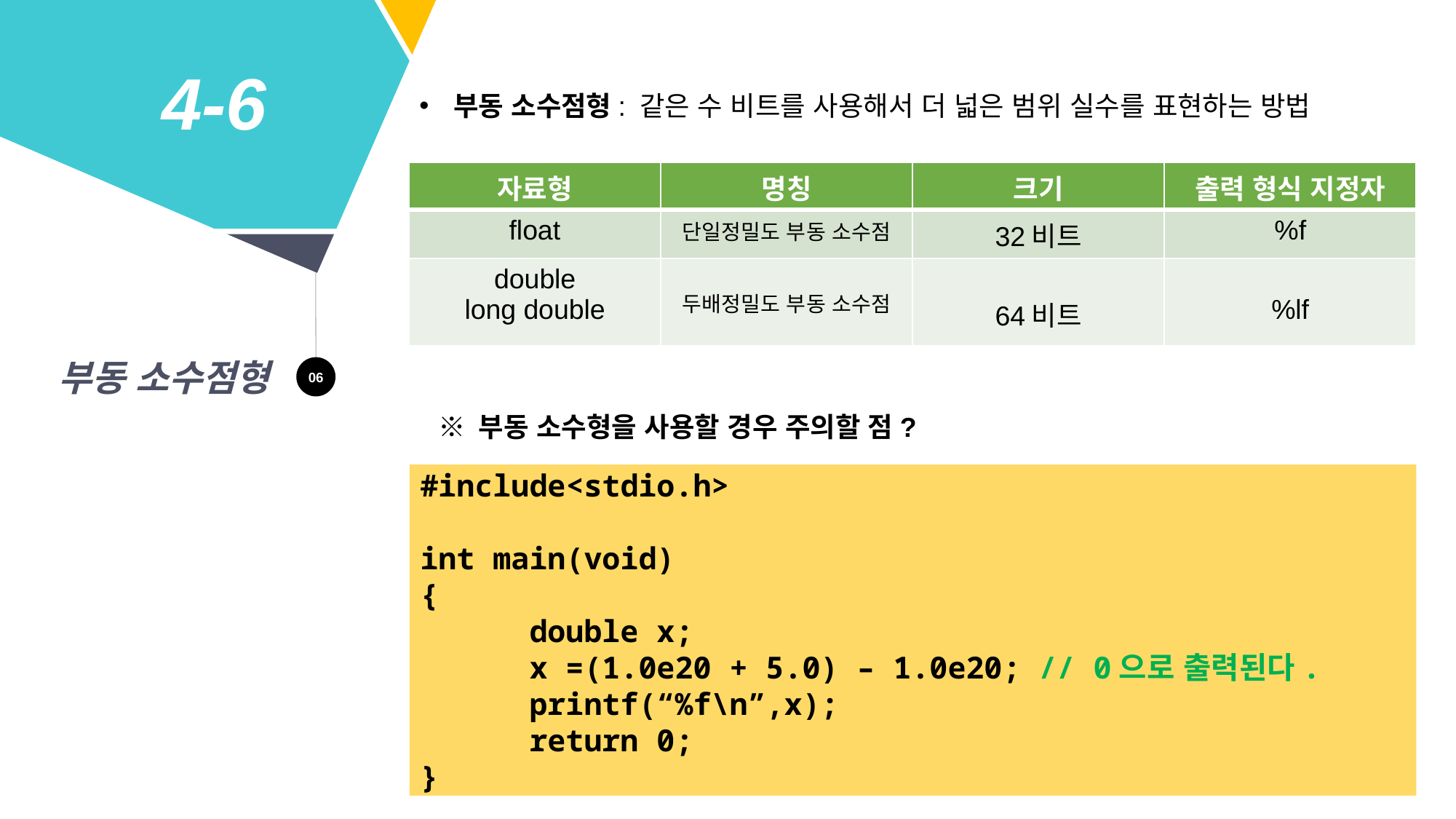

4-6
부동 소수점형: 같은 수 비트를 사용해서 더 넓은 범위 실수를 표현하는 방법
| 자료형 | 명칭 | 크기 | 출력 형식 지정자 |
| --- | --- | --- | --- |
| float | 단일정밀도 부동 소수점 | 32비트 | %f |
| double long double | 두배정밀도 부동 소수점 | 64비트 | %lf |
부동 소수점형
06
※ 부동 소수형을 사용할 경우 주의할 점?

#include<stdio.h>

int main(void)
{
	double x;
	x =(1.0e20 + 5.0) – 1.0e20; // 0으로 출력된다.
	printf(“%f\n”,x);
	return 0;
}